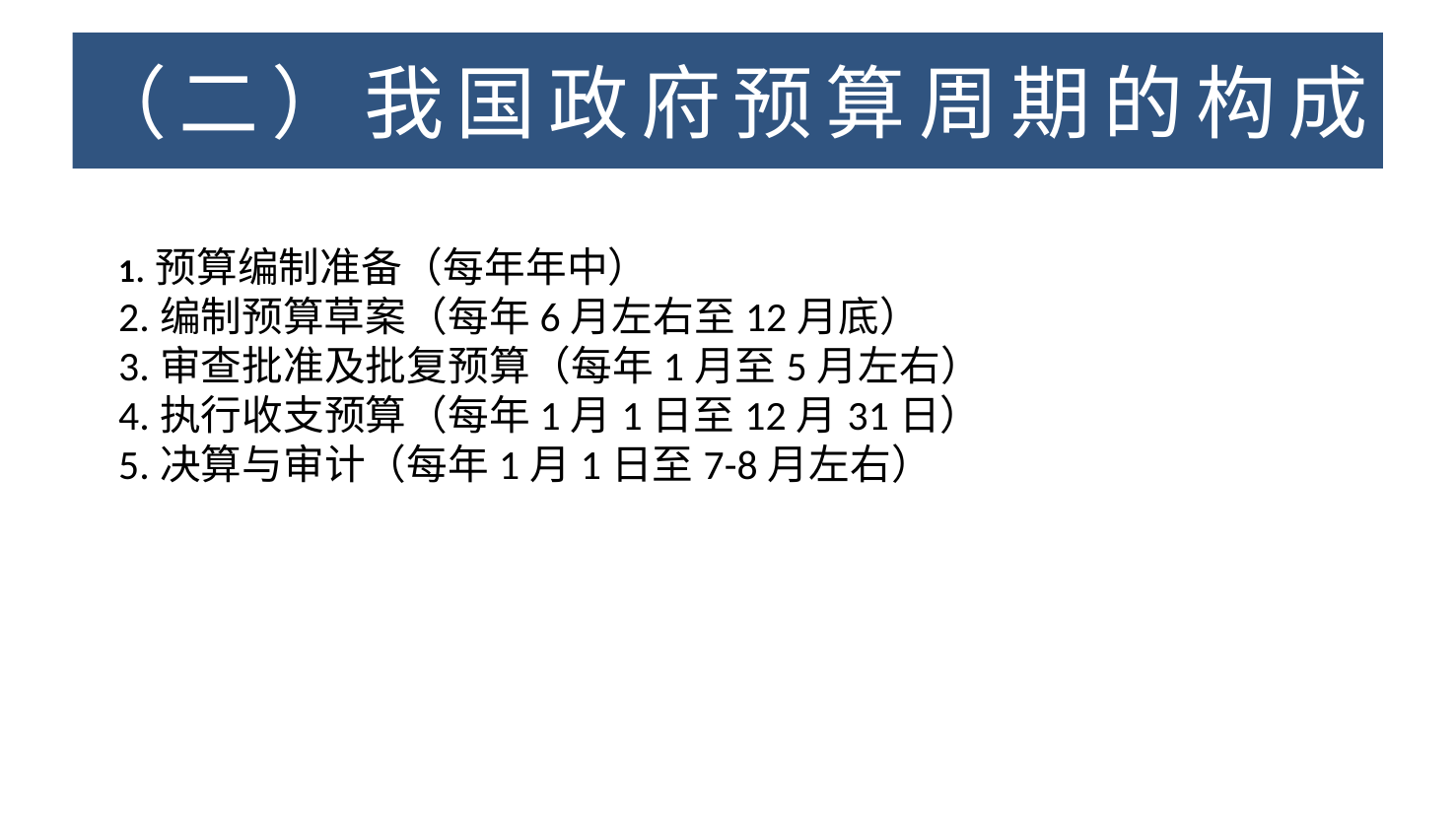

三、我国政府预算周期的构成
# （二）我国政府预算周期的构成
1.预算编制准备（每年年中）
2.编制预算草案（每年6月左右至12月底）
3.审查批准及批复预算（每年1月至5月左右）
4.执行收支预算（每年1月1日至12月31日）
5.决算与审计（每年1月1日至7-8月左右）